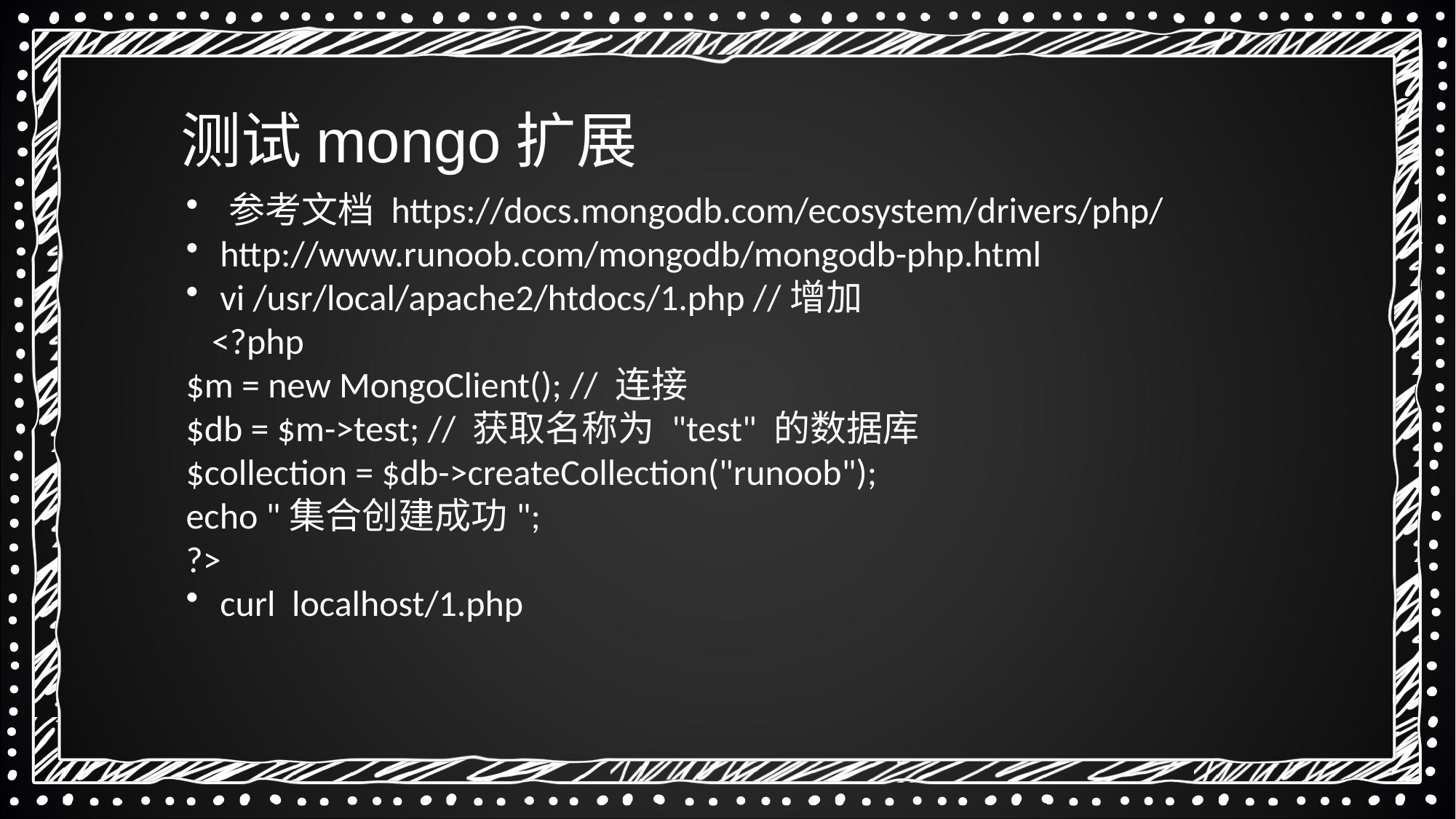

测试mongo扩展
 参考文档 https://docs.mongodb.com/ecosystem/drivers/php/
 http://www.runoob.com/mongodb/mongodb-php.html
 vi /usr/local/apache2/htdocs/1.php //增加
<?php
$m = new MongoClient(); // 连接
$db = $m->test; // 获取名称为 "test" 的数据库
$collection = $db->createCollection("runoob");
echo "集合创建成功";
?>
 curl  localhost/1.php